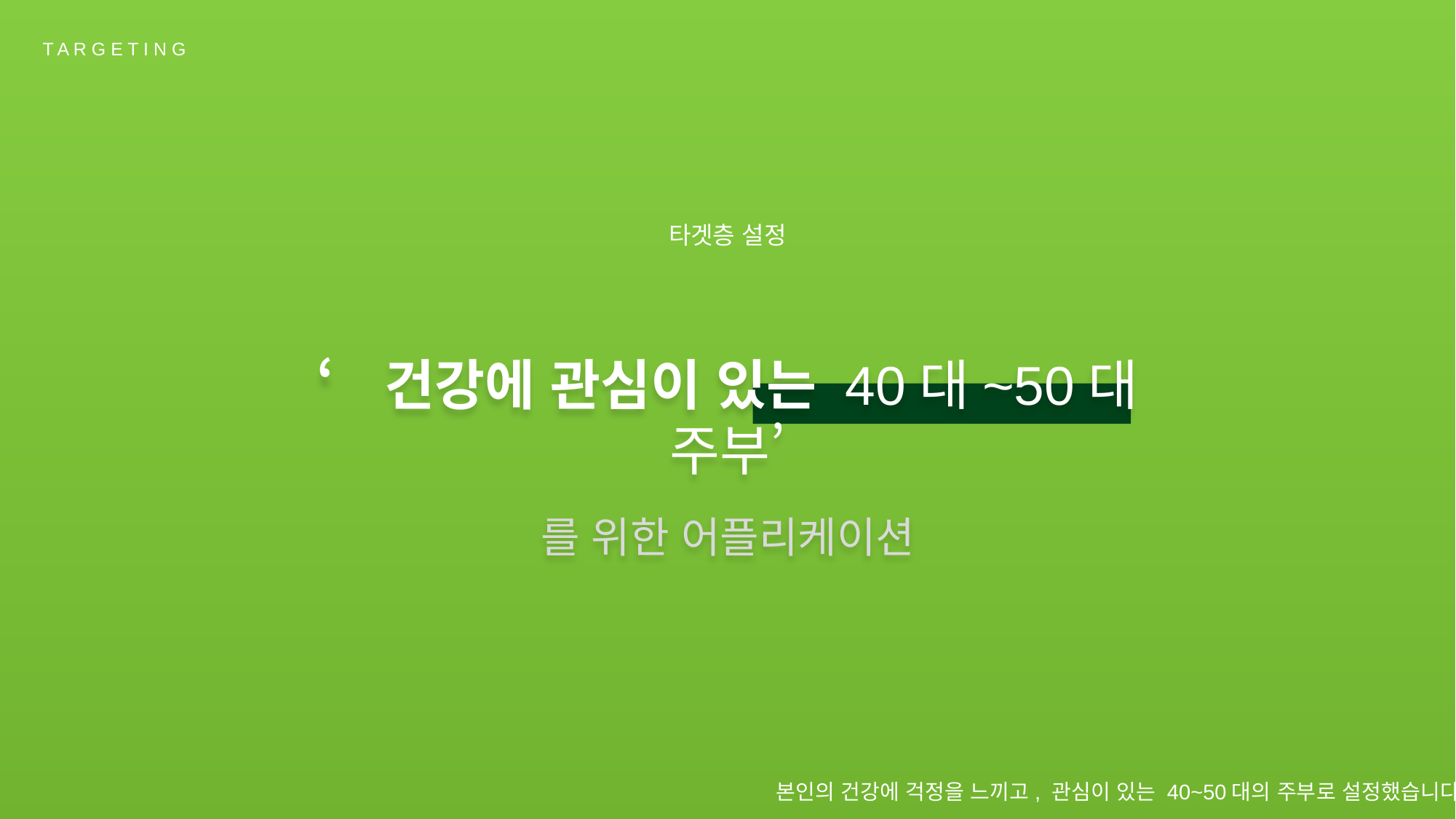

T A R G E T I N G

타겟층 설정
‘건강에 관심이 있는 40대~50대 주부’

를 위한 어플리케이션

본인의 건강에 걱정을 느끼고, 관심이 있는 40~50대의 주부로 설정했습니다.